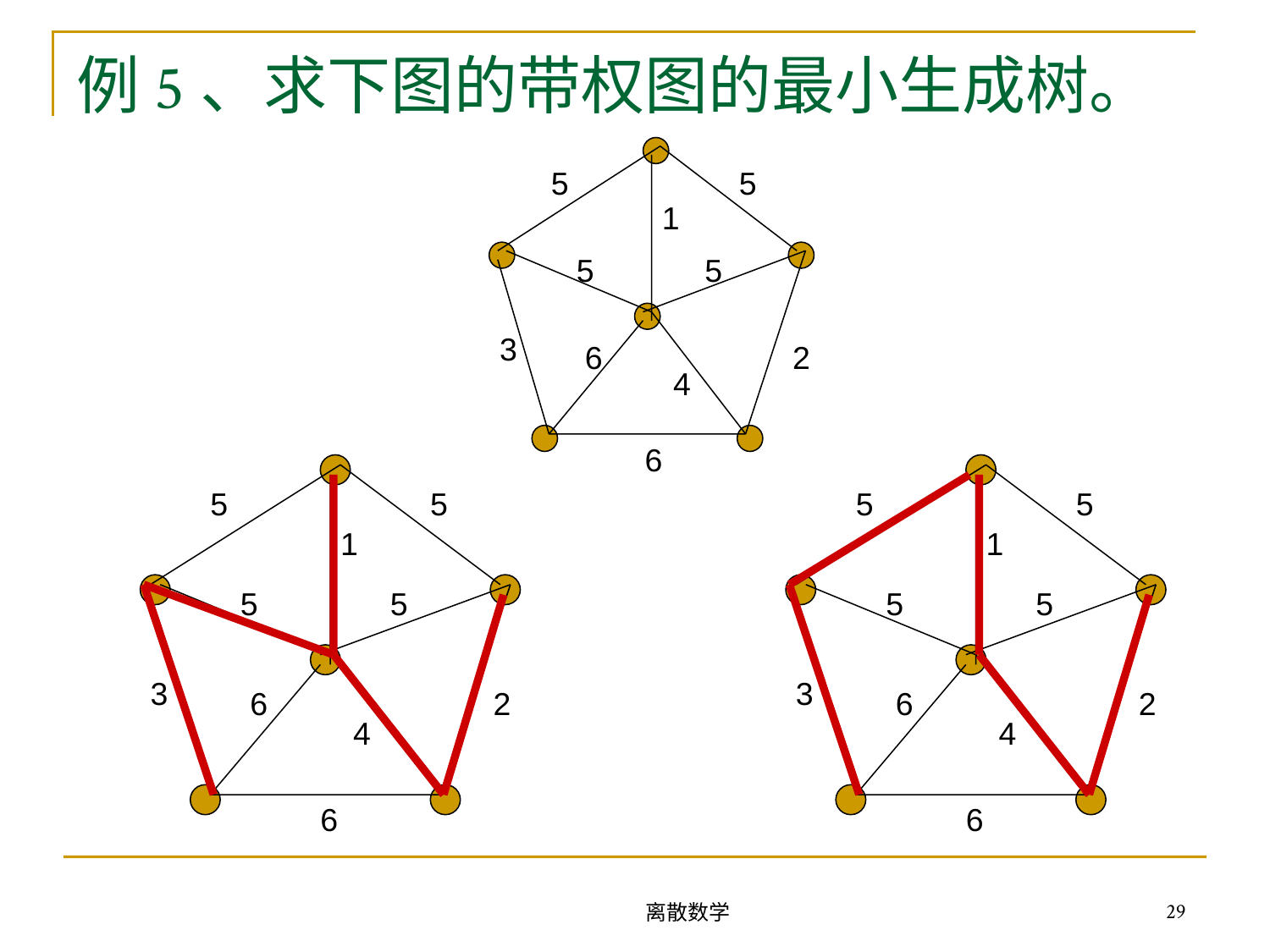

# 例5、求下图的带权图的最小生成树。

5
5
1

5
5

3
6
2
4

6

5
5
1

5
5

3
6
2
4

6

5
5
1

5
5

3
6
2
4

6

离散数学
29